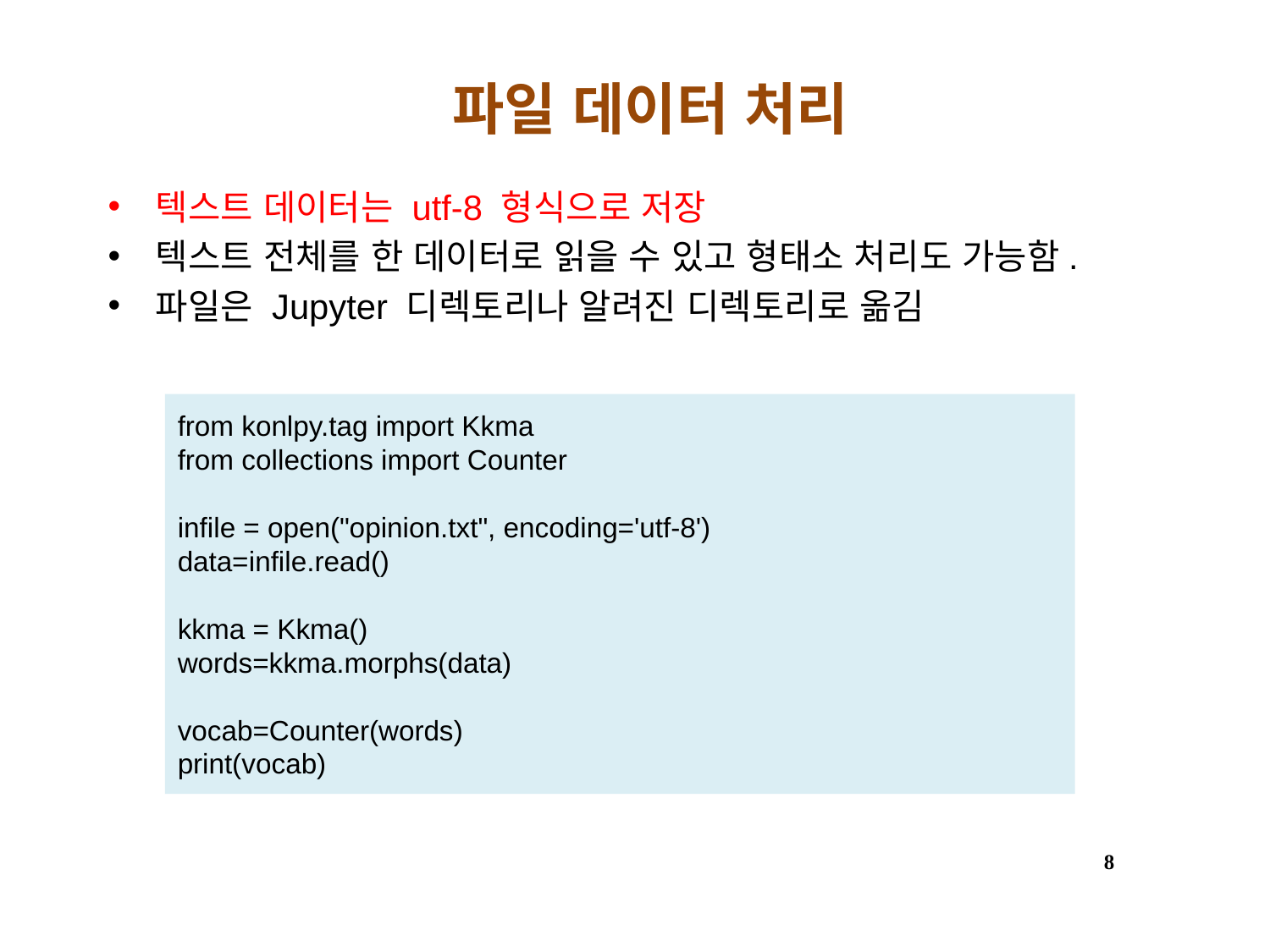

# 파일 데이터 처리
텍스트 데이터는 utf-8 형식으로 저장
텍스트 전체를 한 데이터로 읽을 수 있고 형태소 처리도 가능함.
파일은 Jupyter 디렉토리나 알려진 디렉토리로 옮김

from konlpy.tag import Kkma
from collections import Counter

infile = open("opinion.txt", encoding='utf-8')
data=infile.read()

kkma = Kkma()
words=kkma.morphs(data)

vocab=Counter(words)
print(vocab)
8